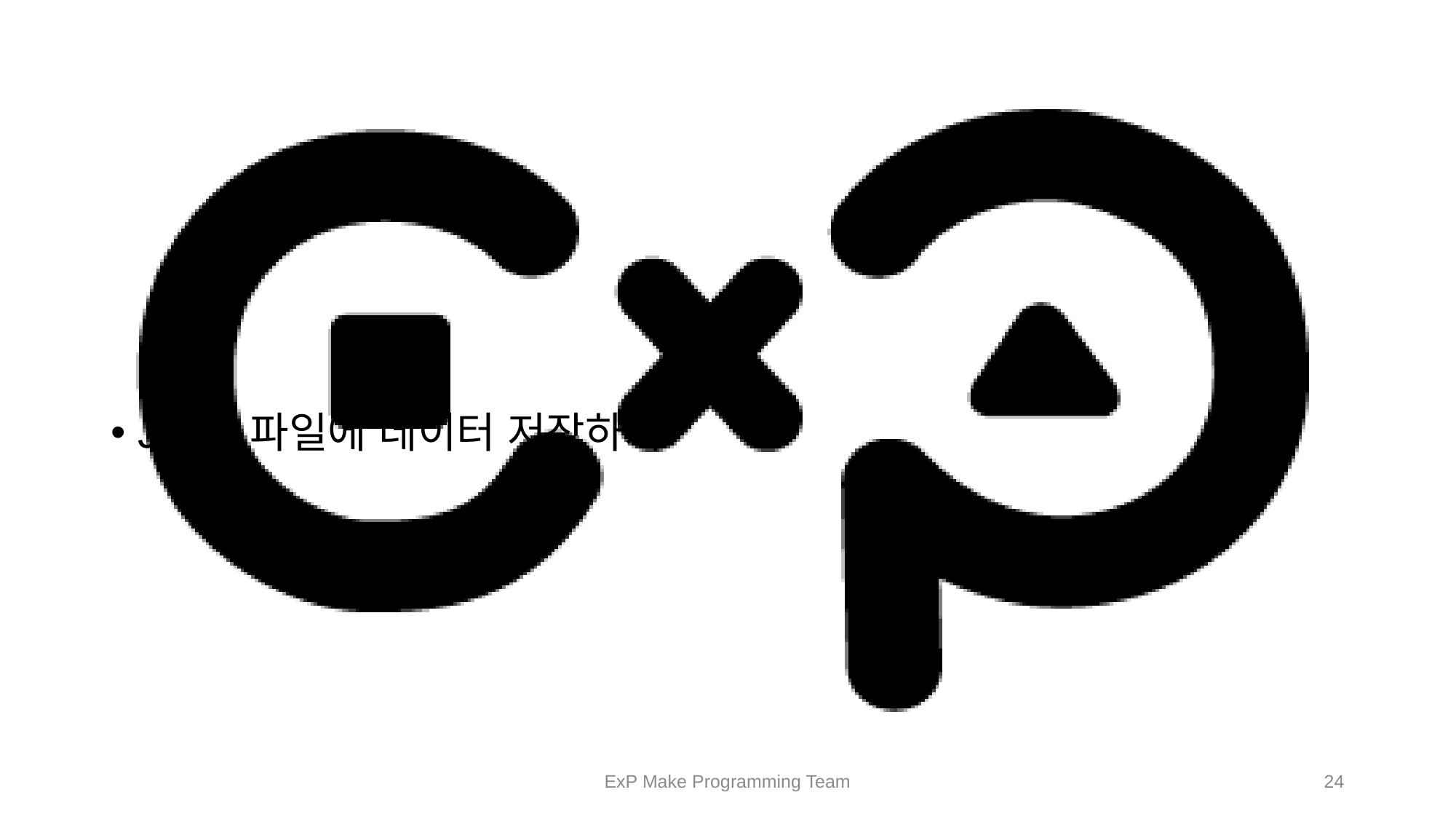

#

Json 파일에 데이터 저장하기
ExP Make Programming Team
24